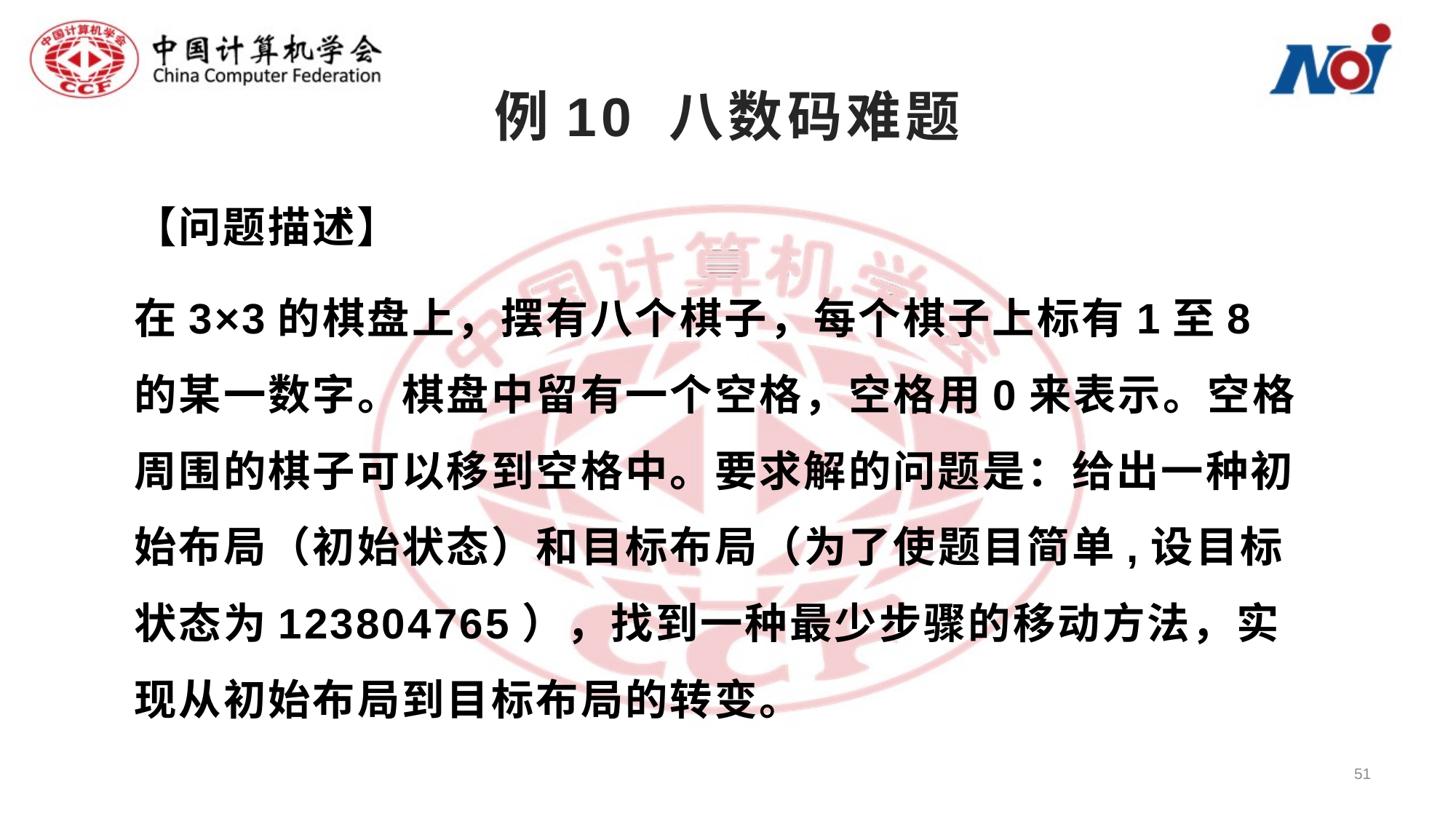

# 例10 八数码难题
【问题描述】
在3×3的棋盘上，摆有八个棋子，每个棋子上标有1至8的某一数字。棋盘中留有一个空格，空格用0来表示。空格周围的棋子可以移到空格中。要求解的问题是：给出一种初始布局（初始状态）和目标布局（为了使题目简单,设目标状态为123804765），找到一种最少步骤的移动方法，实现从初始布局到目标布局的转变。

51